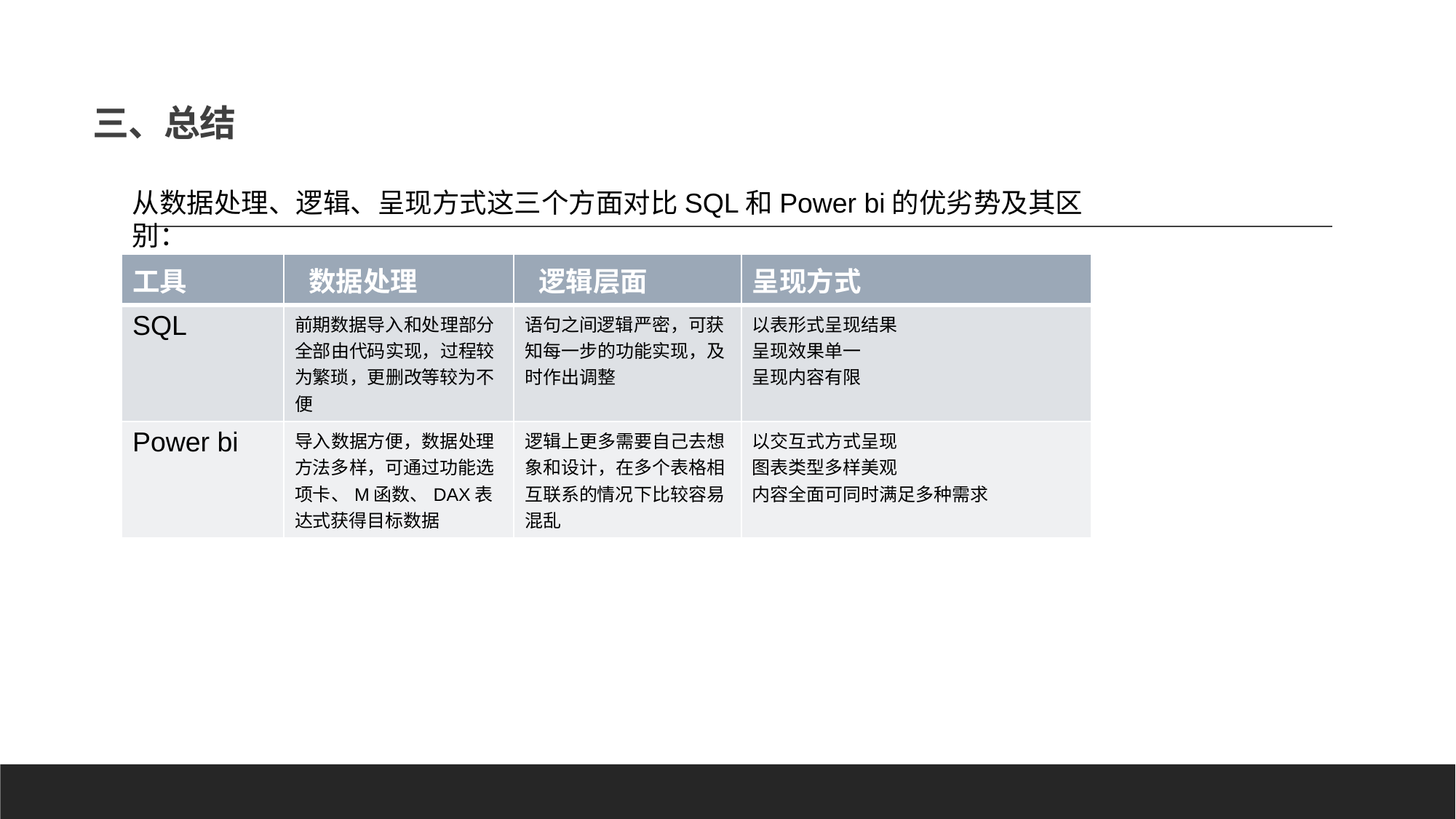

# 三、总结
从数据处理、逻辑、呈现方式这三个方面对比SQL和Power bi的优劣势及其区别：
| 工具 | 数据处理 | 逻辑层面 | 呈现方式 |
| --- | --- | --- | --- |
| SQL | 前期数据导入和处理部分全部由代码实现，过程较为繁琐，更删改等较为不便 | 语句之间逻辑严密，可获知每一步的功能实现，及时作出调整 | 以表形式呈现结果 呈现效果单一 呈现内容有限 |
| Power bi | 导入数据方便，数据处理方法多样，可通过功能选项卡、M函数、DAX表达式获得目标数据 | 逻辑上更多需要自己去想象和设计，在多个表格相互联系的情况下比较容易混乱 | 以交互式方式呈现 图表类型多样美观 内容全面可同时满足多种需求 |